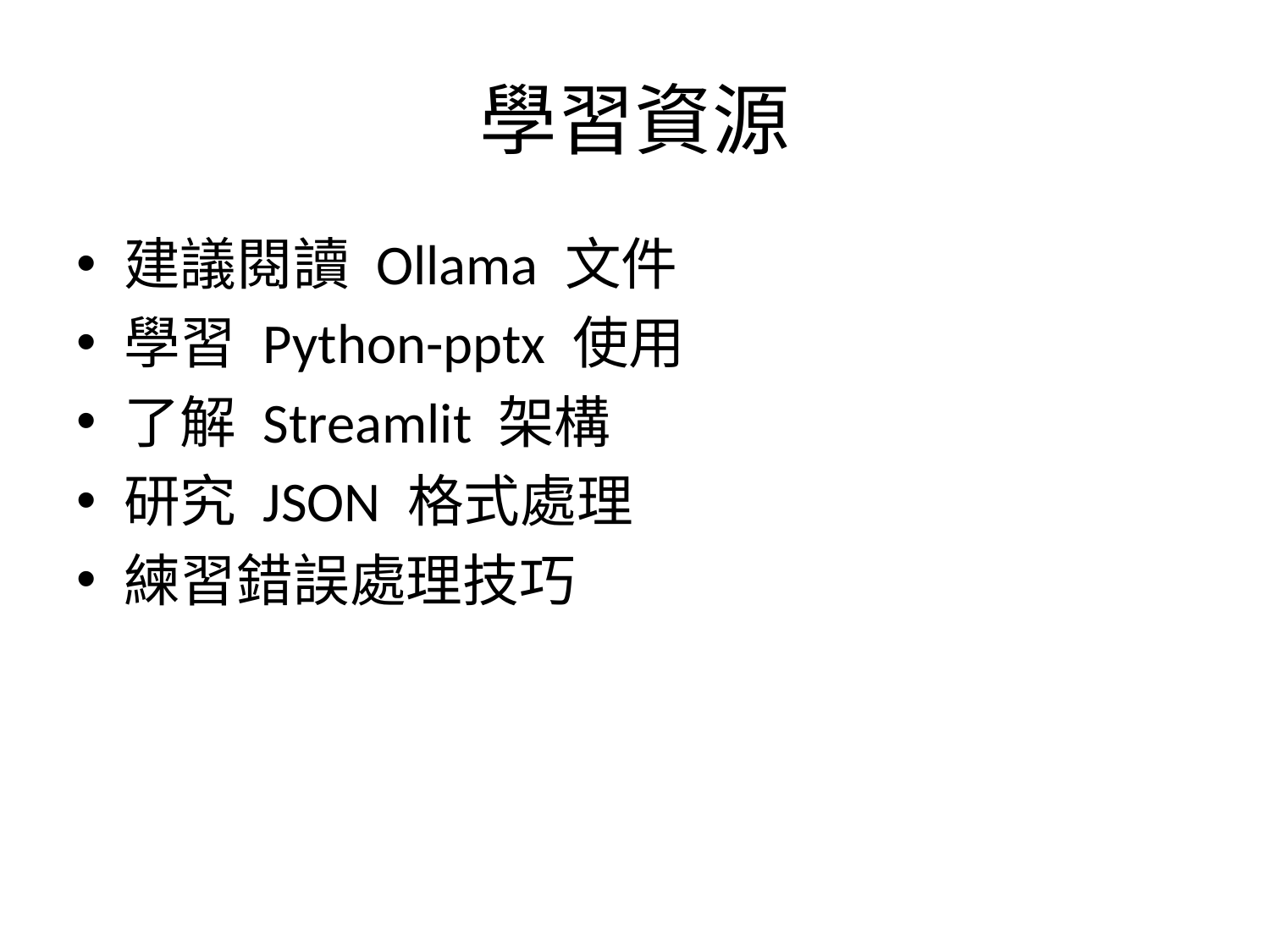

# 學習資源
建議閱讀 Ollama 文件
學習 Python-pptx 使用
了解 Streamlit 架構
研究 JSON 格式處理
練習錯誤處理技巧